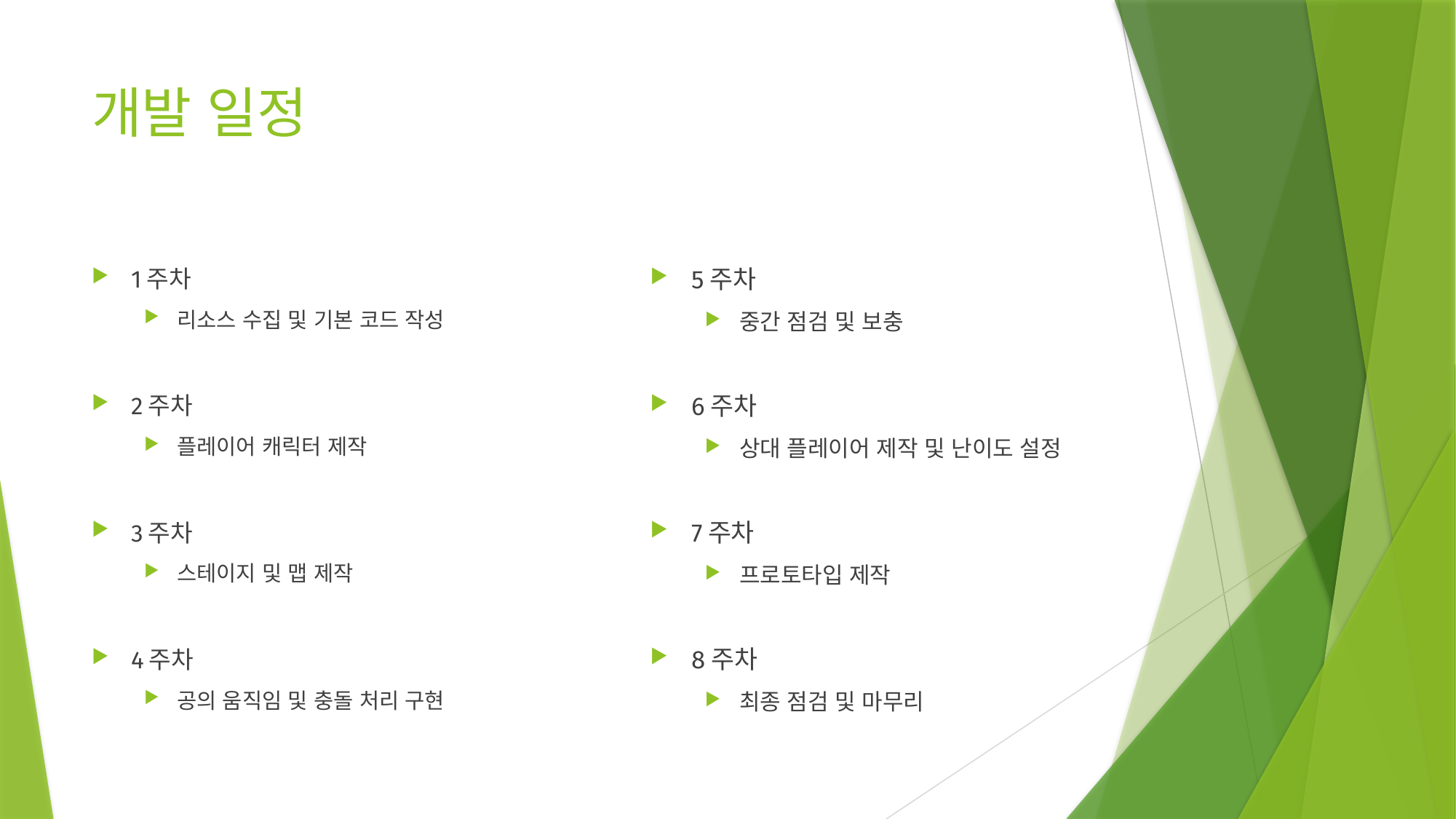

# 개발 일정
1주차
리소스 수집 및 기본 코드 작성

2주차
플레이어 캐릭터 제작

3주차
스테이지 및 맵 제작

4주차
공의 움직임 및 충돌 처리 구현
5주차
중간 점검 및 보충

6주차
상대 플레이어 제작 및 난이도 설정

7주차
프로토타입 제작

8주차
최종 점검 및 마무리